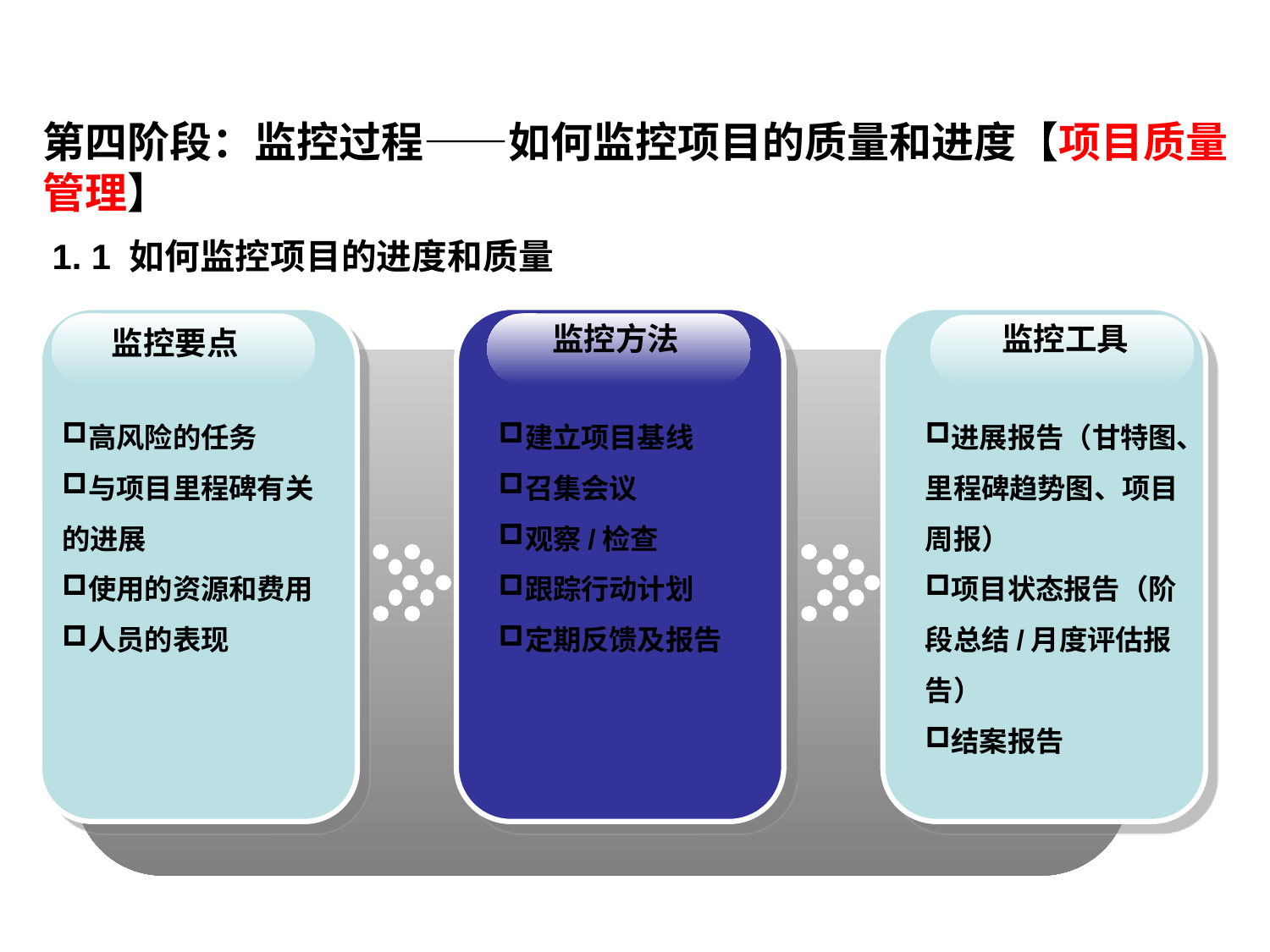

第四阶段：监控过程——如何监控项目的质量和进度【项目质量管理】
1. 1 如何监控项目的进度和质量

监控方法
监控工具
监控要点

高风险的任务
与项目里程碑有关的进展
使用的资源和费用
人员的表现

建立项目基线
召集会议
观察/检查
跟踪行动计划
定期反馈及报告
进展报告（甘特图、里程碑趋势图、项目周报）
项目状态报告（阶段总结/月度评估报告）
结案报告